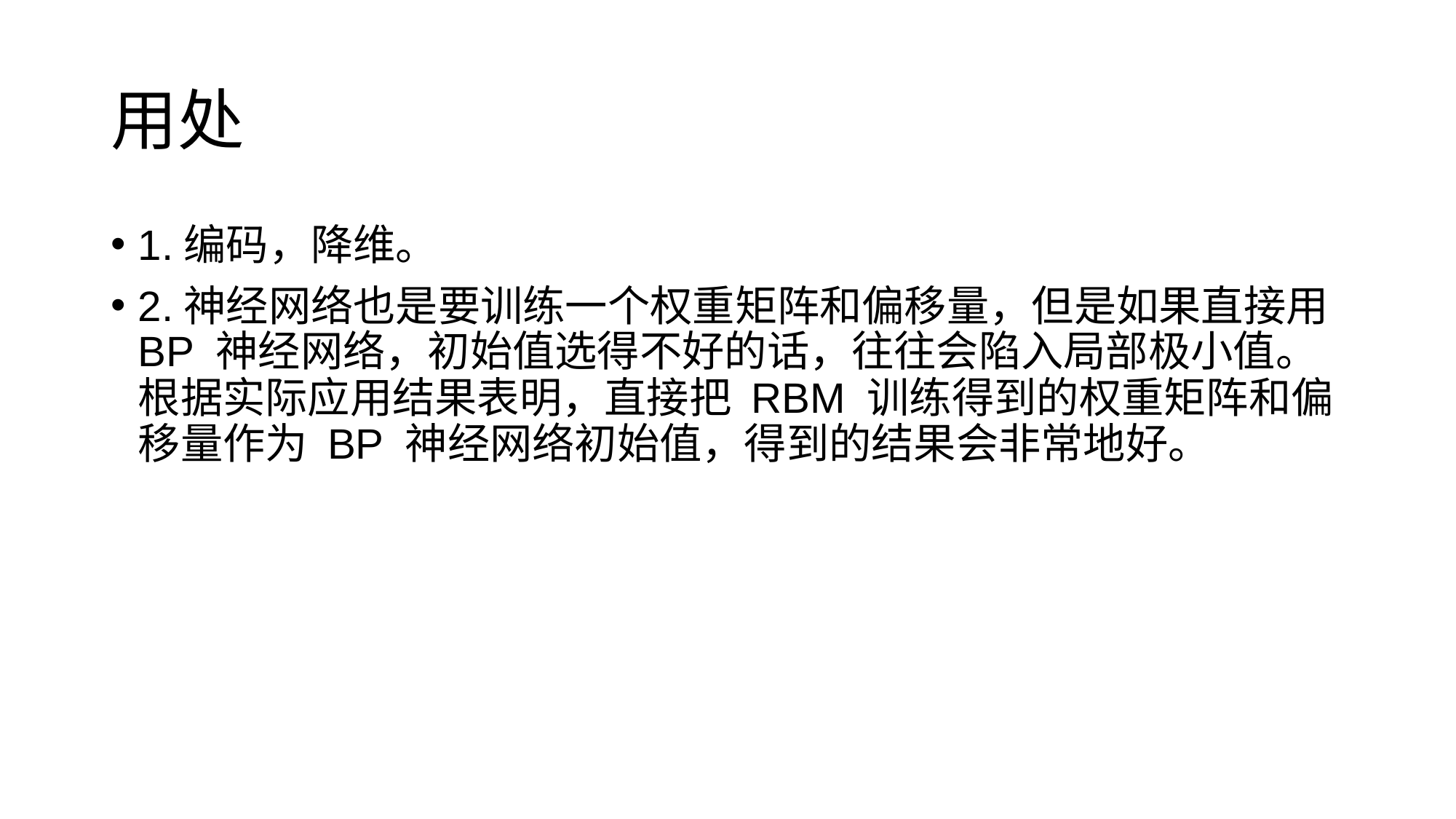

# 用处
1.编码，降维。
2.神经网络也是要训练一个权重矩阵和偏移量，但是如果直接用 BP 神经网络，初始值选得不好的话，往往会陷入局部极小值。根据实际应用结果表明，直接把 RBM 训练得到的权重矩阵和偏移量作为 BP 神经网络初始值，得到的结果会非常地好。